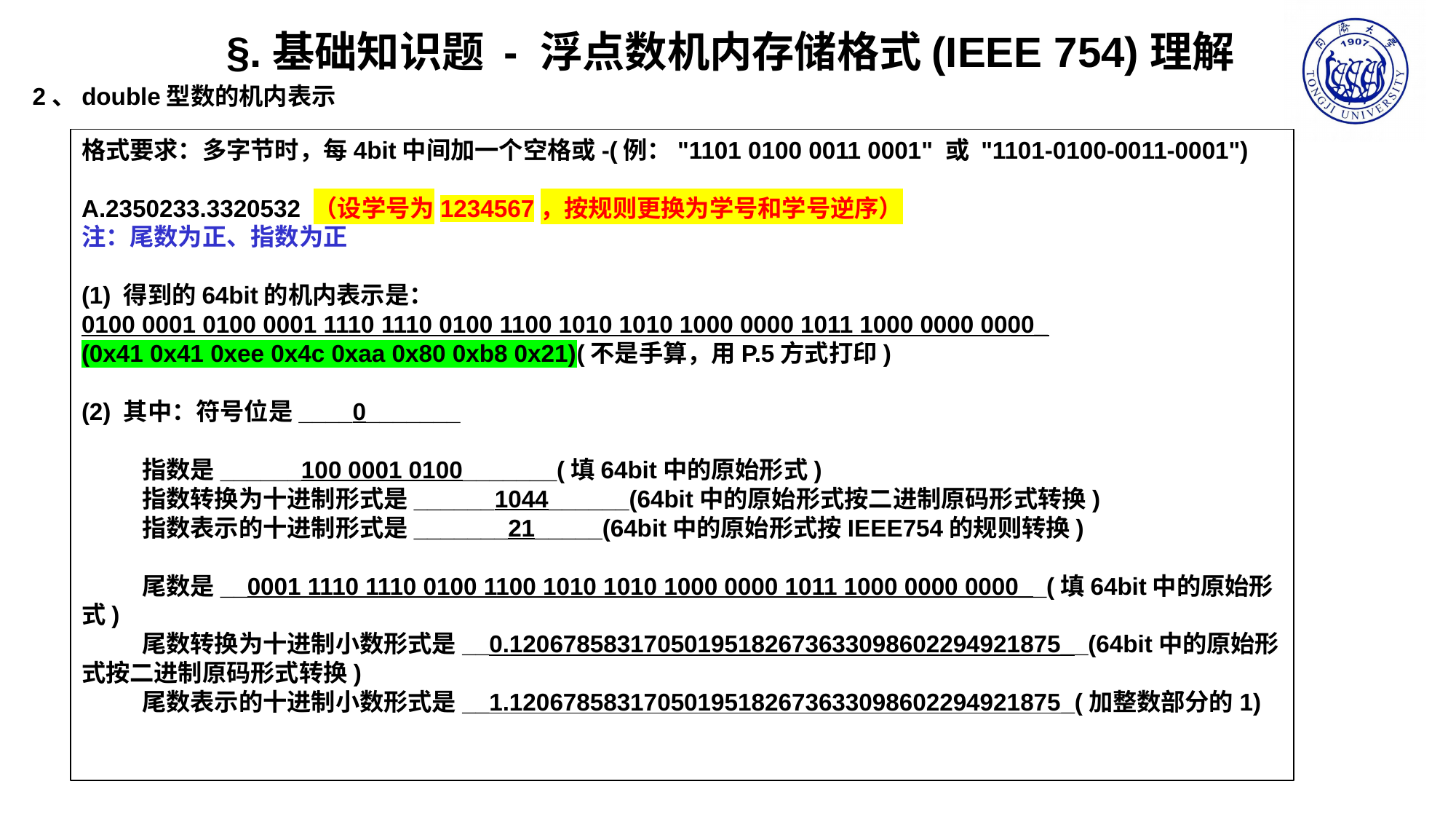

§.基础知识题 - 浮点数机内存储格式(IEEE 754)理解
2、double型数的机内表示
格式要求：多字节时，每4bit中间加一个空格或-(例："1101 0100 0011 0001" 或 "1101-0100-0011-0001")

A.2350233.3320532 （设学号为1234567，按规则更换为学号和学号逆序）
注：尾数为正、指数为正

(1) 得到的64bit的机内表示是：
0100 0001 0100 0001 1110 1110 0100 1100 1010 1010 1000 0000 1011 1000 0000 0000_
(0x41 0x41 0xee 0x4c 0xaa 0x80 0xb8 0x21)(不是手算，用P.5方式打印)

(2) 其中：符号位是____0_______

          指数是______100 0001 0100_______(填64bit中的原始形式)
          指数转换为十进制形式是______1044______(64bit中的原始形式按二进制原码形式转换)
          指数表示的十进制形式是_______21_____(64bit中的原始形式按IEEE754的规则转换)

          尾数是__0001 1110 1110 0100 1100 1010 1010 1000 0000 1011 1000 0000 0000__(填64bit中的原始形式)
          尾数转换为十进制小数形式是__0.12067858317050195182673633098602294921875__(64bit中的原始形式按二进制原码形式转换)
          尾数表示的十进制小数形式是__1.12067858317050195182673633098602294921875_(加整数部分的1)